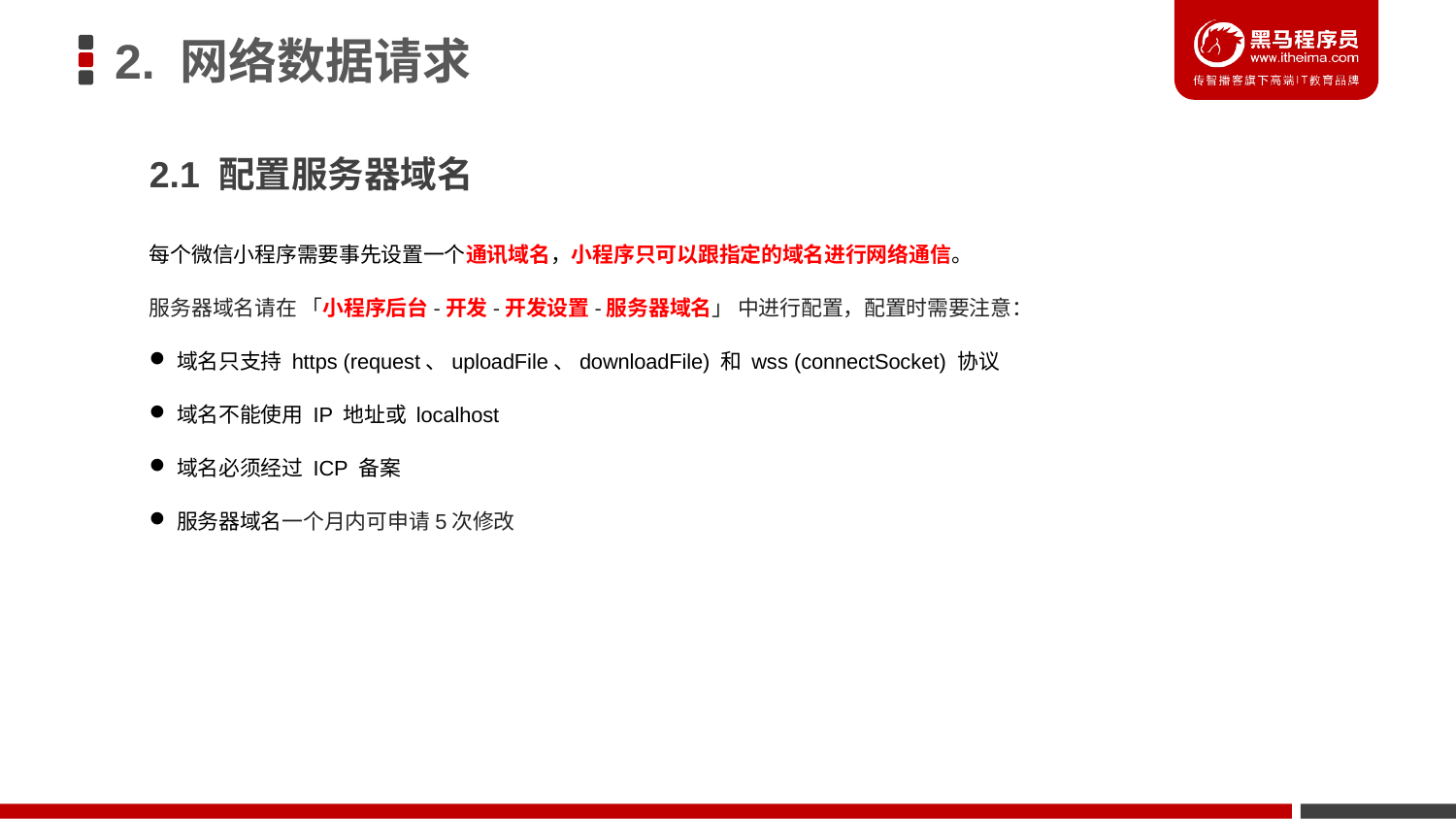

# 2. 网络数据请求
2.1 配置服务器域名
每个微信小程序需要事先设置一个通讯域名，小程序只可以跟指定的域名进行网络通信。
服务器域名请在 「小程序后台-开发-开发设置-服务器域名」 中进行配置，配置时需要注意：
域名只支持 https (request、uploadFile、downloadFile) 和 wss (connectSocket) 协议
域名不能使用 IP 地址或 localhost
域名必须经过 ICP 备案
服务器域名一个月内可申请5次修改